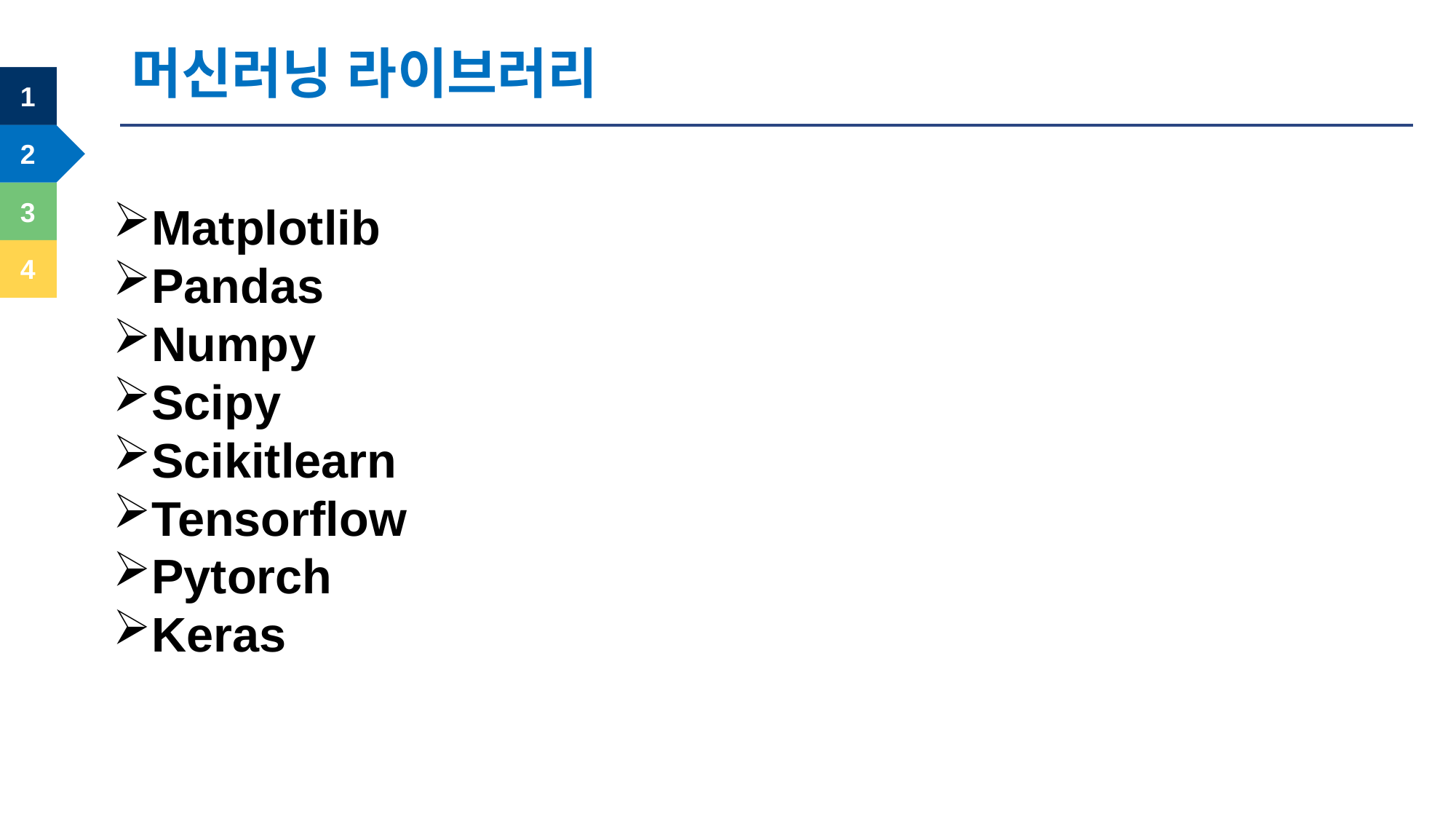

머신러닝 라이브러리
Matplotlib
Pandas
Numpy
Scipy
Scikitlearn
Tensorflow
Pytorch
Keras